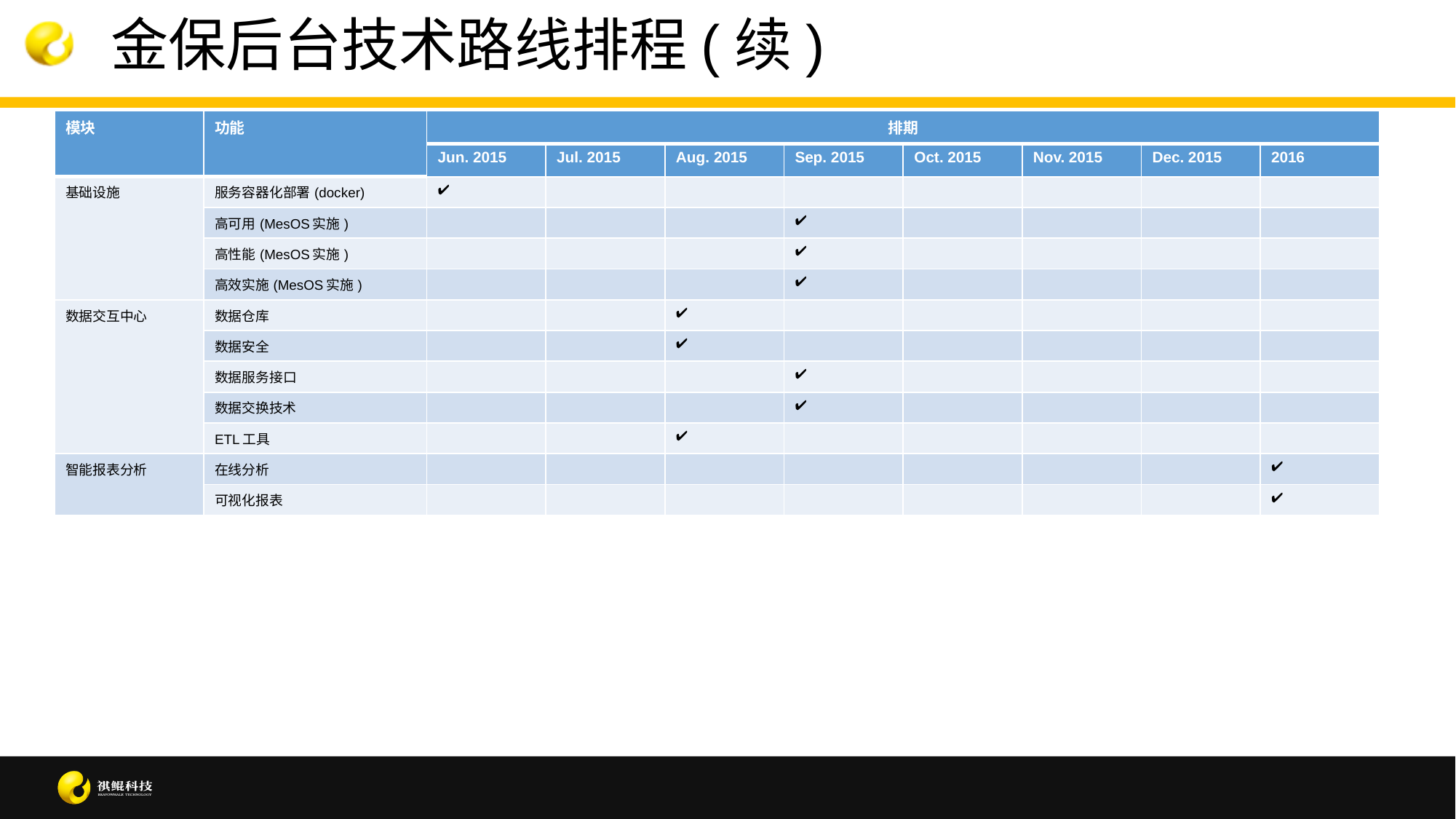

# 金保后台技术路线排程(续)

| 模块 | 功能 | 排期 |  |  |  |  |  |  |  |
| --- | --- | --- | --- | --- | --- | --- | --- | --- | --- |
|  |  | Jun. 2015 | Jul. 2015 | Aug. 2015 | Sep. 2015 | Oct. 2015 | Nov. 2015 | Dec. 2015 | 2016 |
| 基础设施 | 服务容器化部署(docker) | ✔ |  |  |  |  |  |  |  |
|  | 高可用(MesOS实施) |  |  |  | ✔ |  |  |  |  |
|  | 高性能(MesOS实施) |  |  |  | ✔ |  |  |  |  |
|  | 高效实施(MesOS实施) |  |  |  | ✔ |  |  |  |  |
| 数据交互中心 | 数据仓库 |  |  | ✔ |  |  |  |  |  |
|  | 数据安全 |  |  | ✔ |  |  |  |  |  |
|  | 数据服务接口 |  |  |  | ✔ |  |  |  |  |
|  | 数据交换技术 |  |  |  | ✔ |  |  |  |  |
|  | ETL工具 |  |  | ✔ |  |  |  |  |  |
| 智能报表分析 | 在线分析 |  |  |  |  |  |  |  | ✔ |
|  | 可视化报表 |  |  |  |  |  |  |  | ✔ |